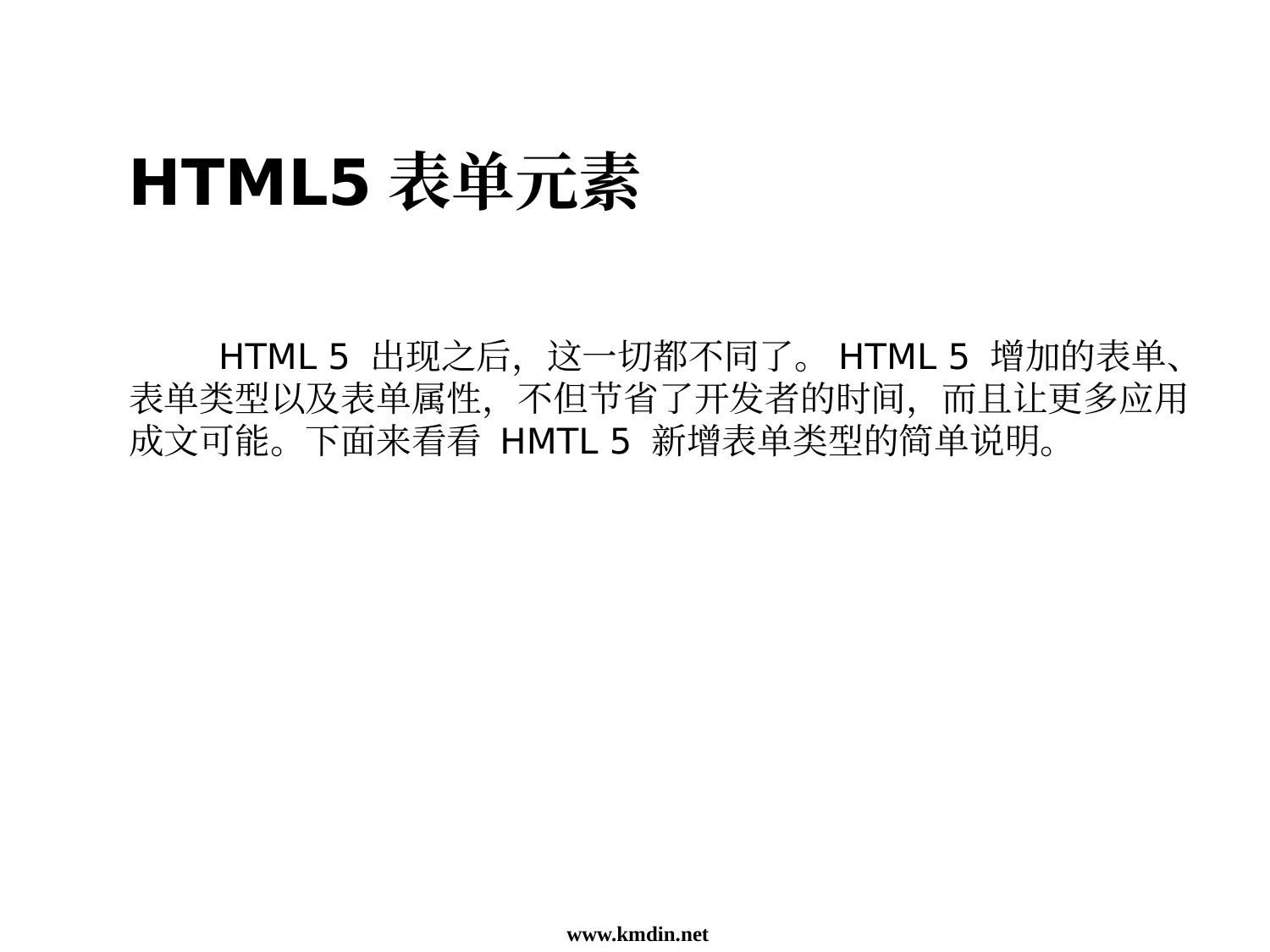

HTML5表单元素
        HTML 5 出现之后，这一切都不同了。HTML 5 增加的表单、表单类型以及表单属性，不但节省了开发者的时间，而且让更多应用成文可能。下面来看看 HMTL 5 新增表单类型的简单说明。